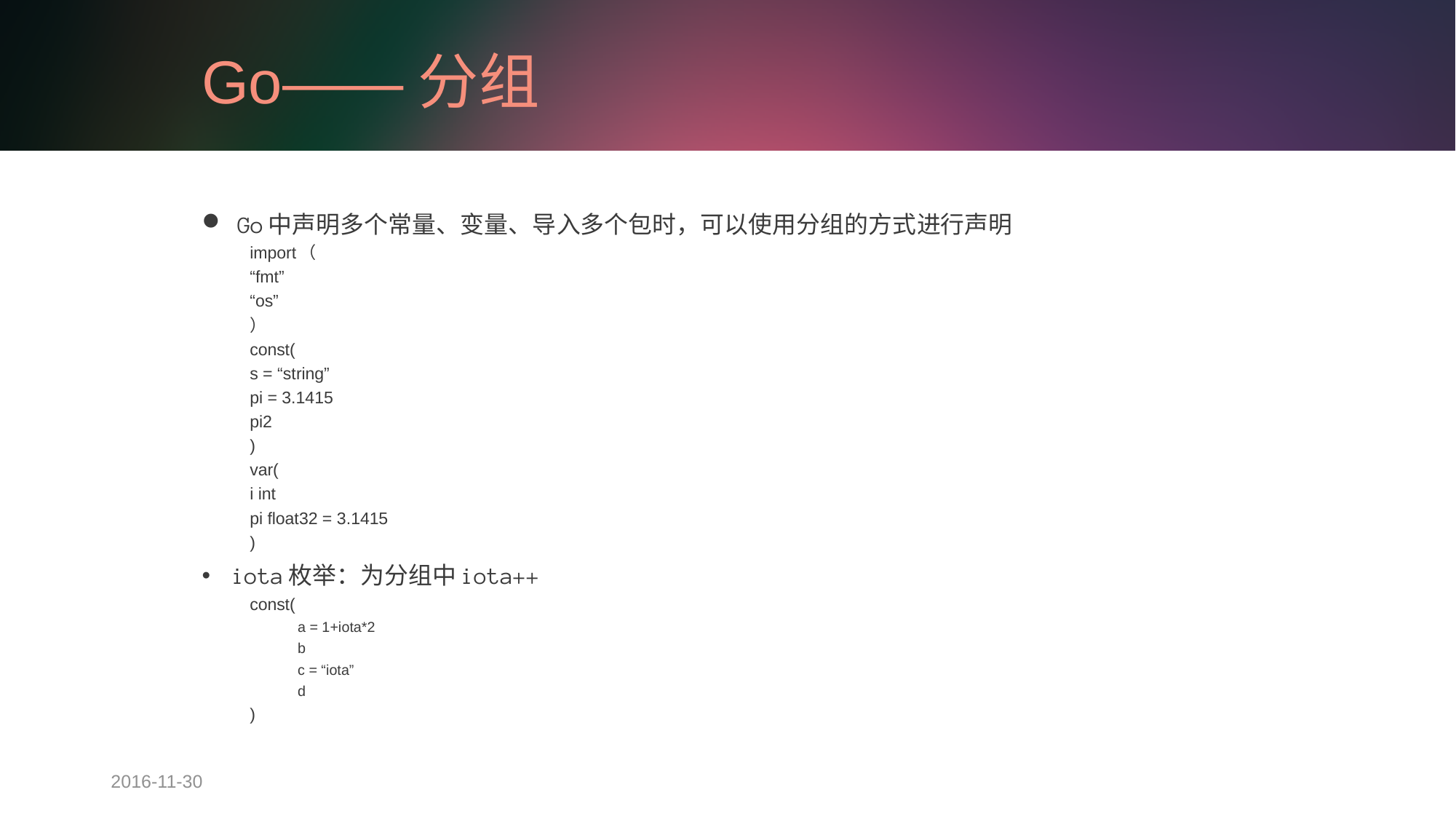

# Go——分组
Go中声明多个常量、变量、导入多个包时，可以使用分组的方式进行声明
import（
	“fmt”
	“os”
）
const(
	s = “string”
	pi = 3.1415
	pi2
)
var(
	i int
	pi float32 = 3.1415
)
iota枚举：为分组中iota++
const(
a = 1+iota*2
b
c = “iota”
d
)

2016-11-30
12